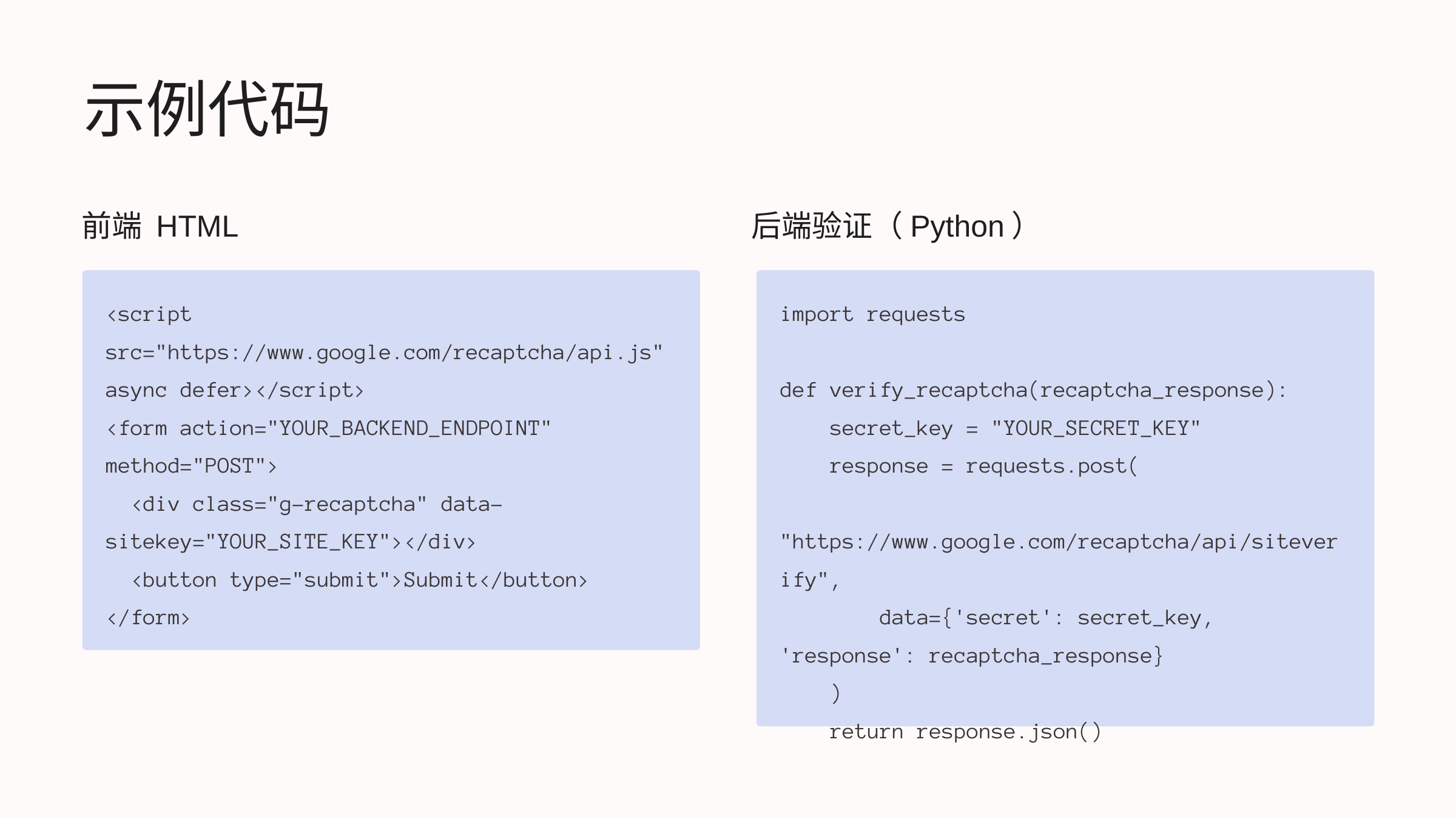

示例代码
前端 HTML
后端验证（Python）

<script src="https://www.google.com/recaptcha/api.js" async defer></script>
<form action="YOUR_BACKEND_ENDPOINT" method="POST">
  <div class="g-recaptcha" data-sitekey="YOUR_SITE_KEY"></div>
  <button type="submit">Submit</button>
</form>
import requests

def verify_recaptcha(recaptcha_response):
    secret_key = "YOUR_SECRET_KEY"
    response = requests.post(
        "https://www.google.com/recaptcha/api/siteverify",
        data={'secret': secret_key, 'response': recaptcha_response}
    )
    return response.json()